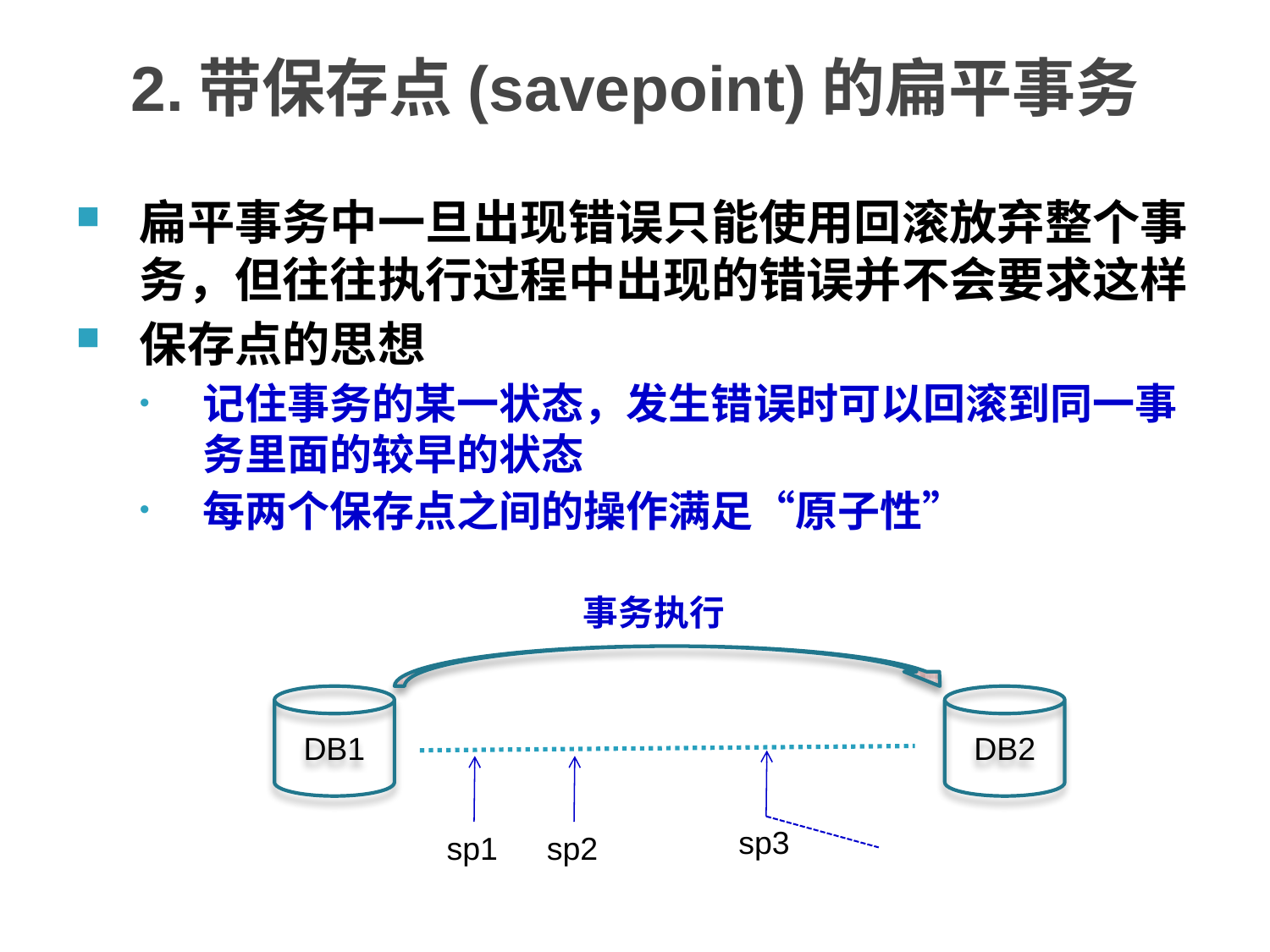

# 2.带保存点(savepoint)的扁平事务
扁平事务中一旦出现错误只能使用回滚放弃整个事务，但往往执行过程中出现的错误并不会要求这样
保存点的思想
记住事务的某一状态，发生错误时可以回滚到同一事务里面的较早的状态
每两个保存点之间的操作满足“原子性”
事务执行

DB1
DB2
sp3
sp1
sp2